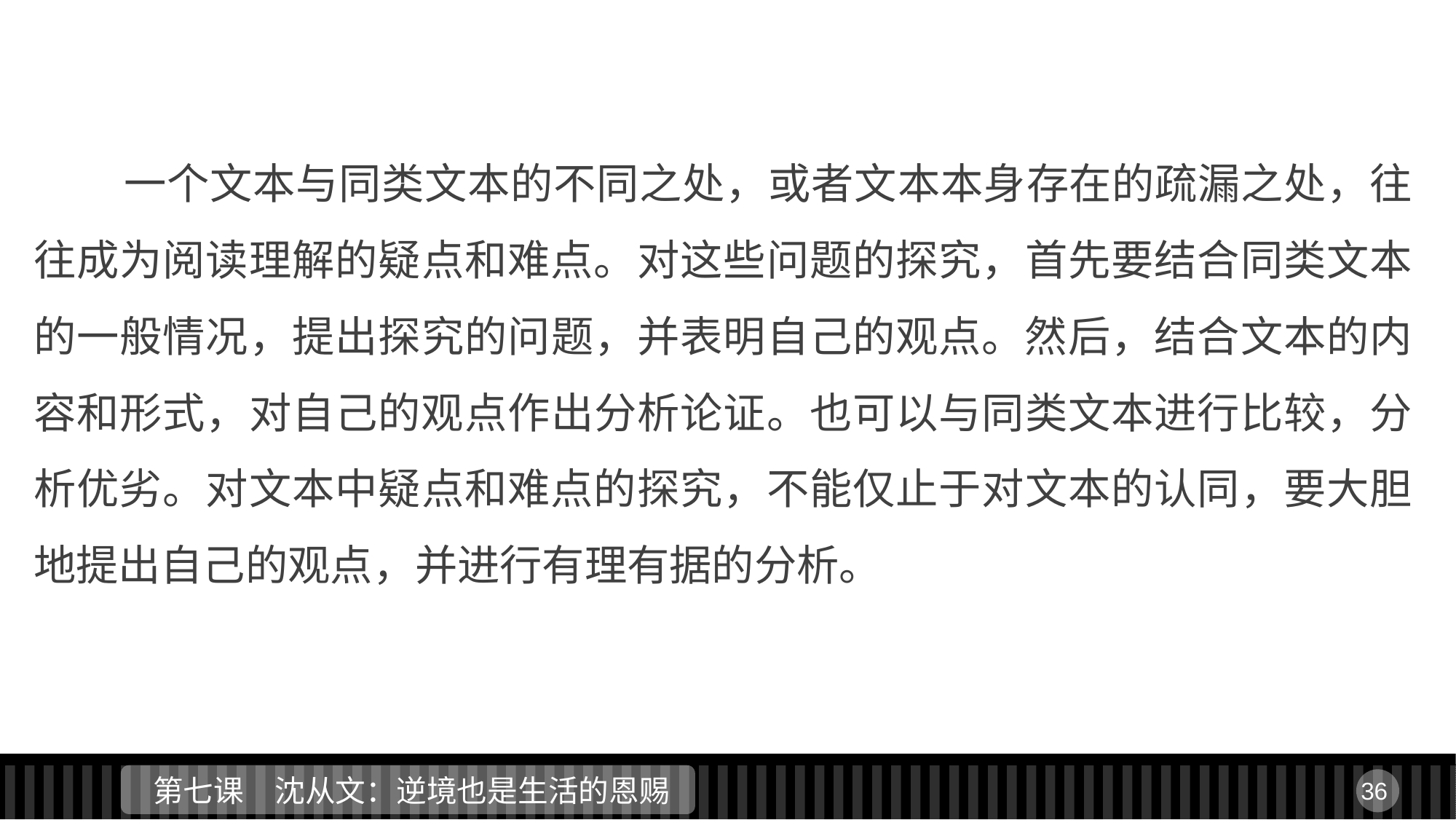

一个文本与同类文本的不同之处，或者文本本身存在的疏漏之处，往往成为阅读理解的疑点和难点。对这些问题的探究，首先要结合同类文本的一般情况，提出探究的问题，并表明自己的观点。然后，结合文本的内容和形式，对自己的观点作出分析论证。也可以与同类文本进行比较，分析优劣。对文本中疑点和难点的探究，不能仅止于对文本的认同，要大胆地提出自己的观点，并进行有理有据的分析。